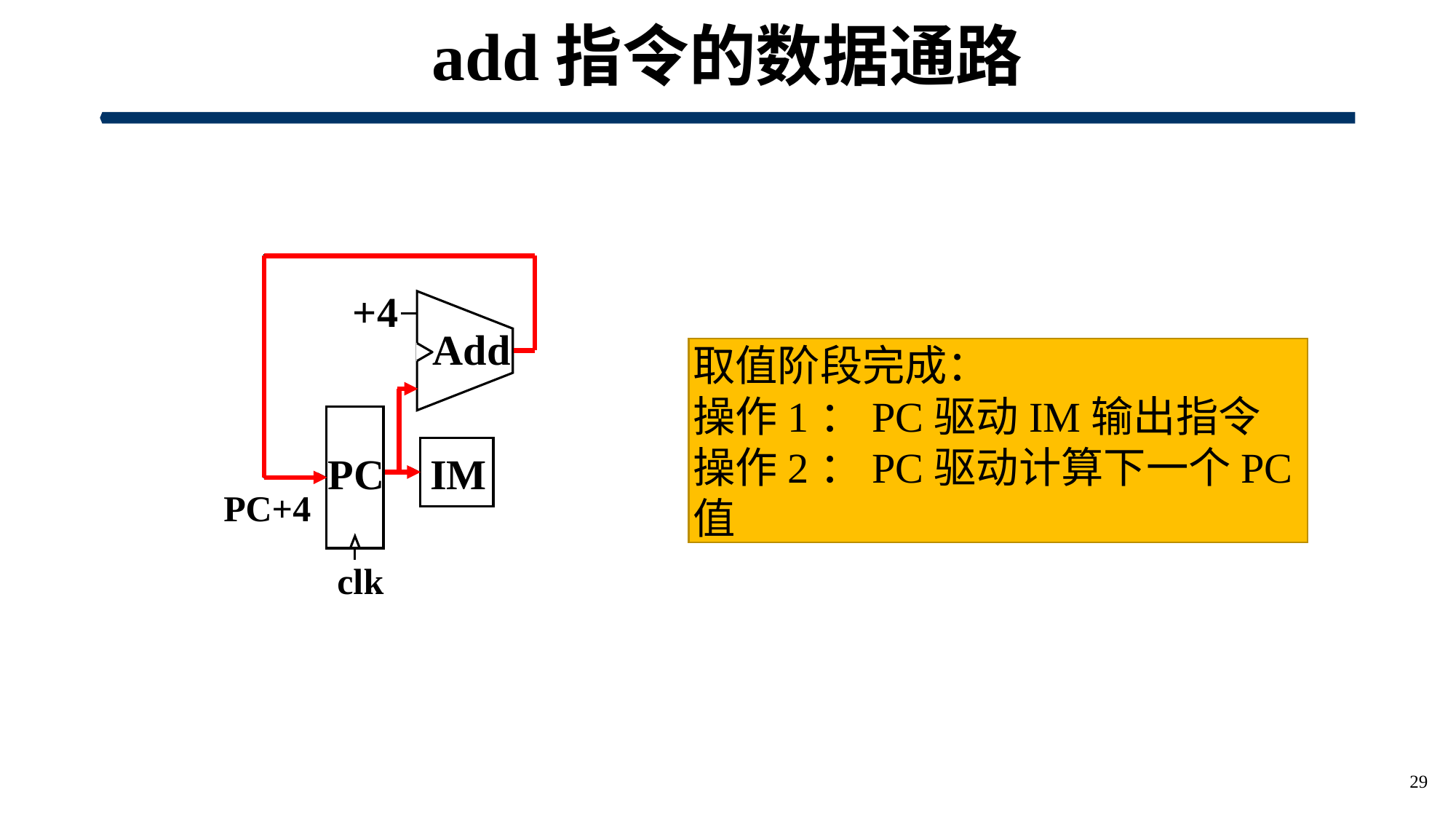

# add指令的数据通路
+4

Add
取值阶段完成：
操作1：PC驱动IM输出指令
操作2：PC驱动计算下一个PC值

PC

clk

IM
PC+4
29